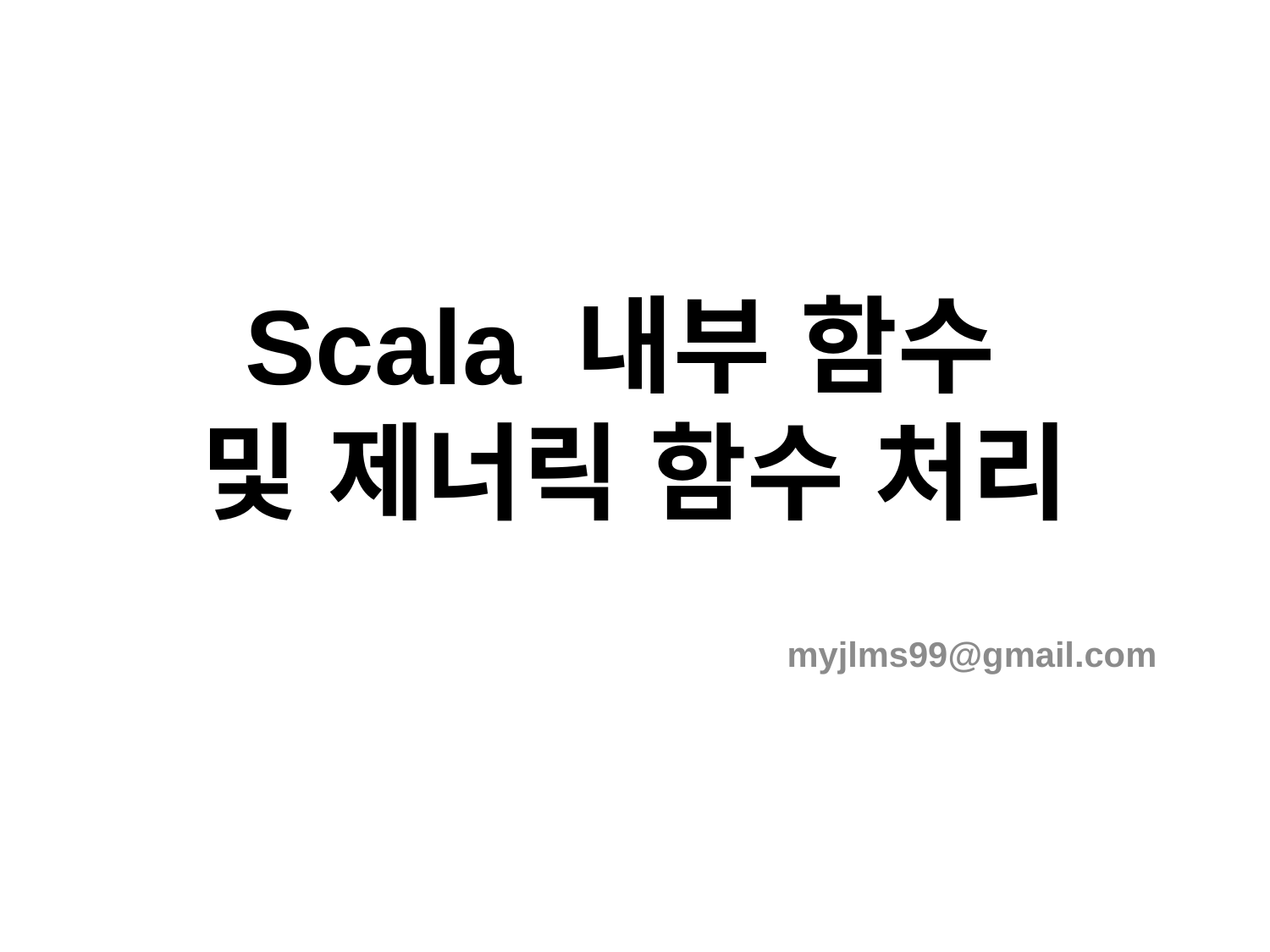

# Scala 내부 함수 및 제너릭 함수 처리
myjlms99@gmail.com